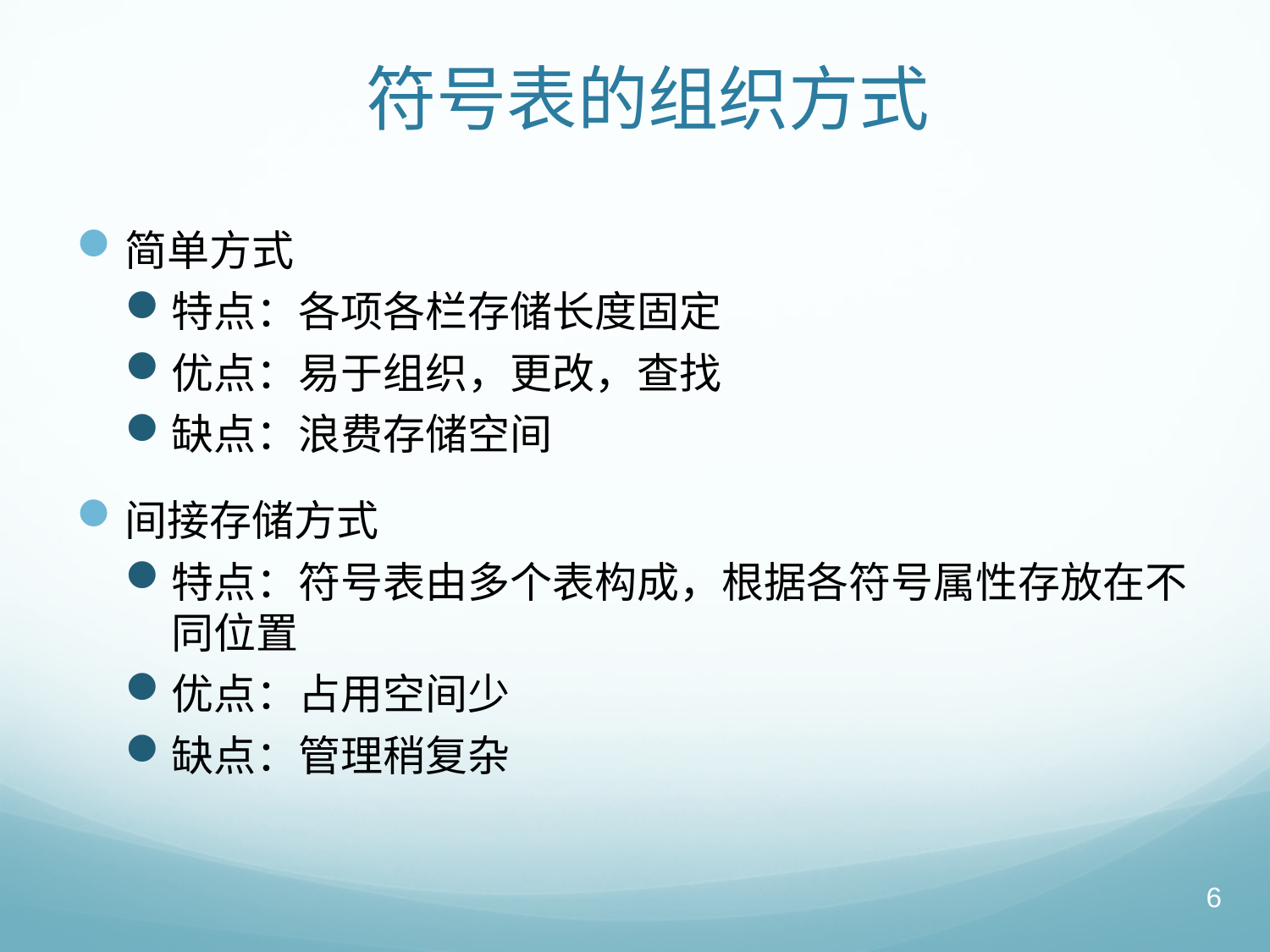

# 符号表的组织方式
简单方式
特点：各项各栏存储长度固定
优点：易于组织，更改，查找
缺点：浪费存储空间
间接存储方式
特点：符号表由多个表构成，根据各符号属性存放在不同位置
优点：占用空间少
缺点：管理稍复杂
6